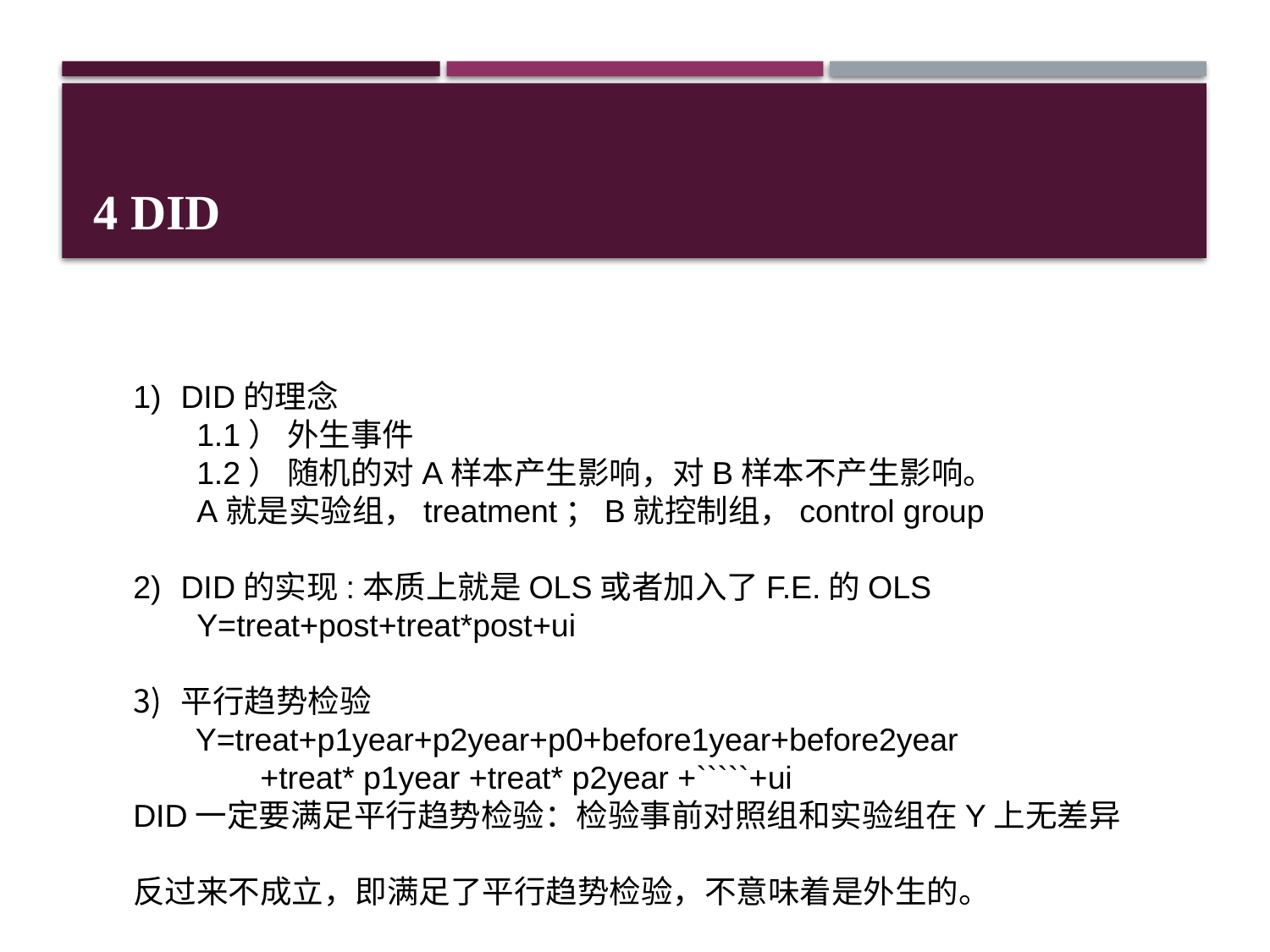

# 4 DID
DID的理念
1.1） 外生事件
1.2） 随机的对A样本产生影响，对B样本不产生影响。
A就是实验组，treatment；B就控制组，control group

DID的实现:本质上就是OLS或者加入了F.E.的OLS
Y=treat+post+treat*post+ui

平行趋势检验
       Y=treat+p1year+p2year+p0+before1year+before2year
	+treat* p1year +treat* p2year +`````+ui
DID一定要满足平行趋势检验：检验事前对照组和实验组在Y上无差异

反过来不成立，即满足了平行趋势检验，不意味着是外生的。